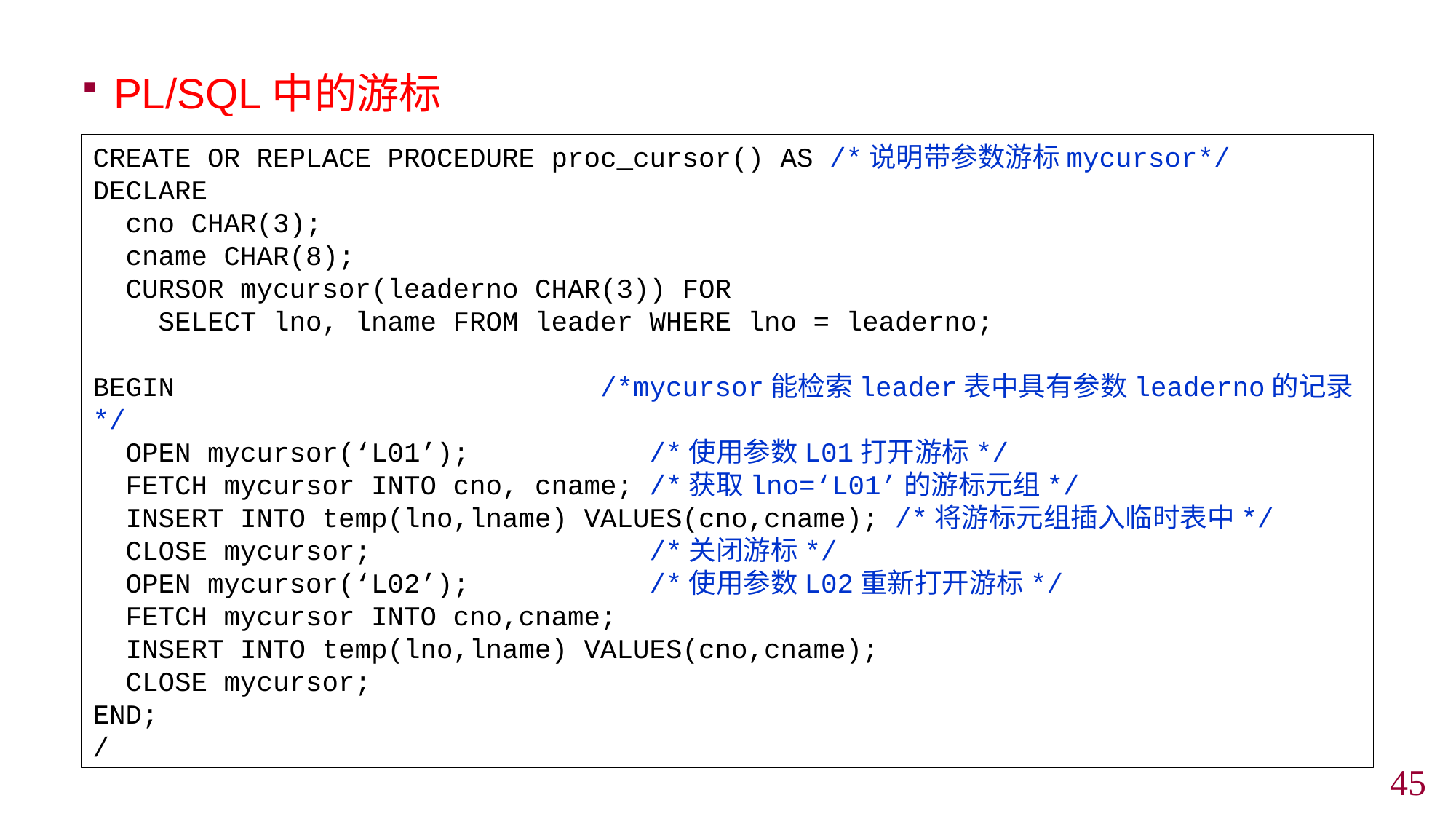

PL/SQL中的游标
CREATE OR REPLACE PROCEDURE proc_cursor() AS /*说明带参数游标mycursor*/
DECLARE
  cno CHAR(3);
  cname CHAR(8);
  CURSOR mycursor(leaderno CHAR(3)) FOR
    SELECT lno, lname FROM leader WHERE lno = leaderno;

BEGIN                          /*mycursor能检索leader表中具有参数leaderno的记录*/
  OPEN mycursor(‘L01’);           /*使用参数L01打开游标*/
  FETCH mycursor INTO cno, cname; /*获取lno=‘L01’的游标元组*/
  INSERT INTO temp(lno,lname) VALUES(cno,cname); /*将游标元组插入临时表中*/
  CLOSE mycursor;                 /*关闭游标*/
  OPEN mycursor(‘L02’);           /*使用参数L02重新打开游标*/
  FETCH mycursor INTO cno,cname;
  INSERT INTO temp(lno,lname) VALUES(cno,cname);
  CLOSE mycursor;
END;
/
45